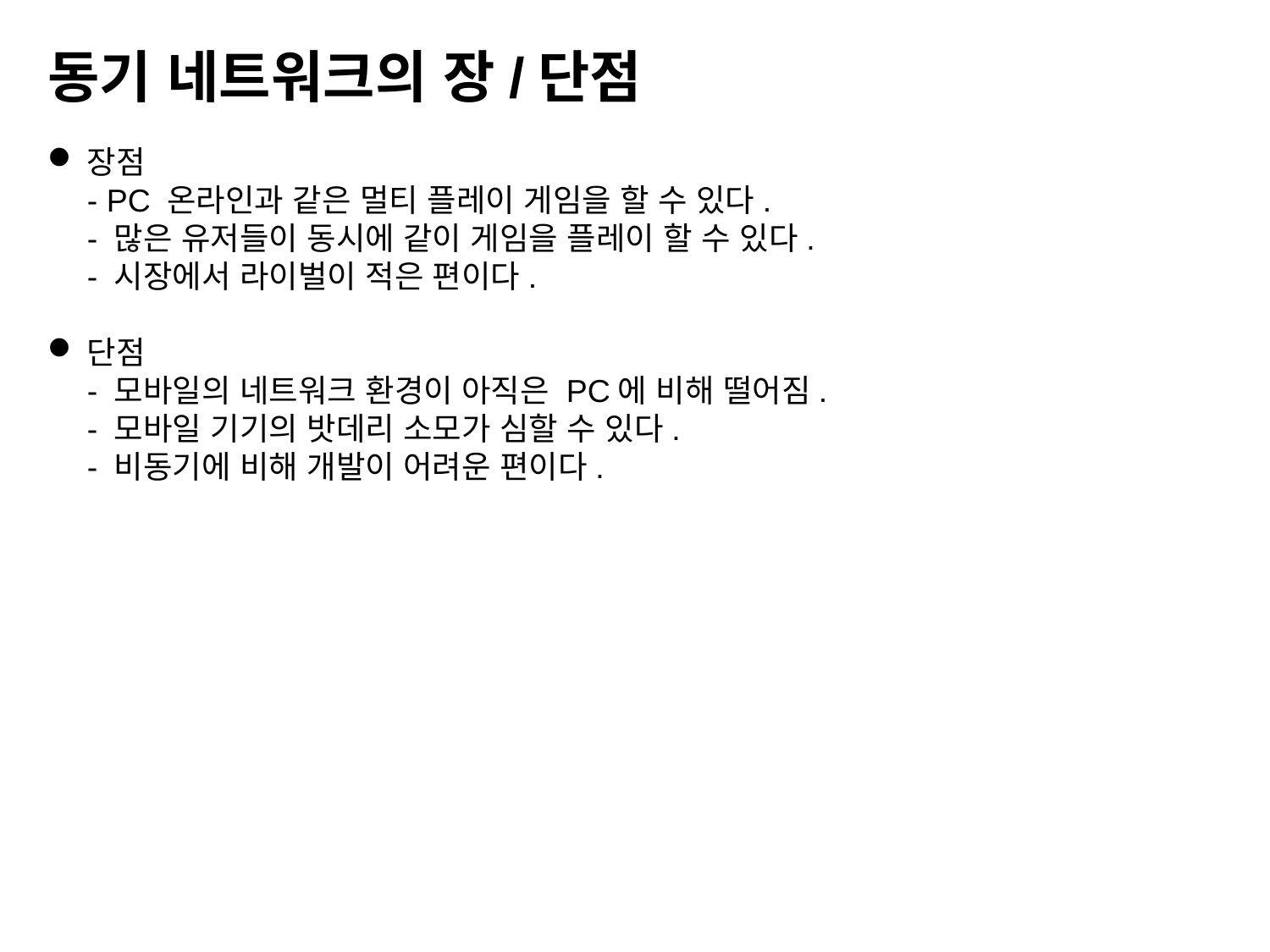

동기 네트워크의 장/단점
장점
- PC 온라인과 같은 멀티 플레이 게임을 할 수 있다.
- 많은 유저들이 동시에 같이 게임을 플레이 할 수 있다.
- 시장에서 라이벌이 적은 편이다.
단점
- 모바일의 네트워크 환경이 아직은 PC에 비해 떨어짐.
- 모바일 기기의 밧데리 소모가 심할 수 있다.
- 비동기에 비해 개발이 어려운 편이다.